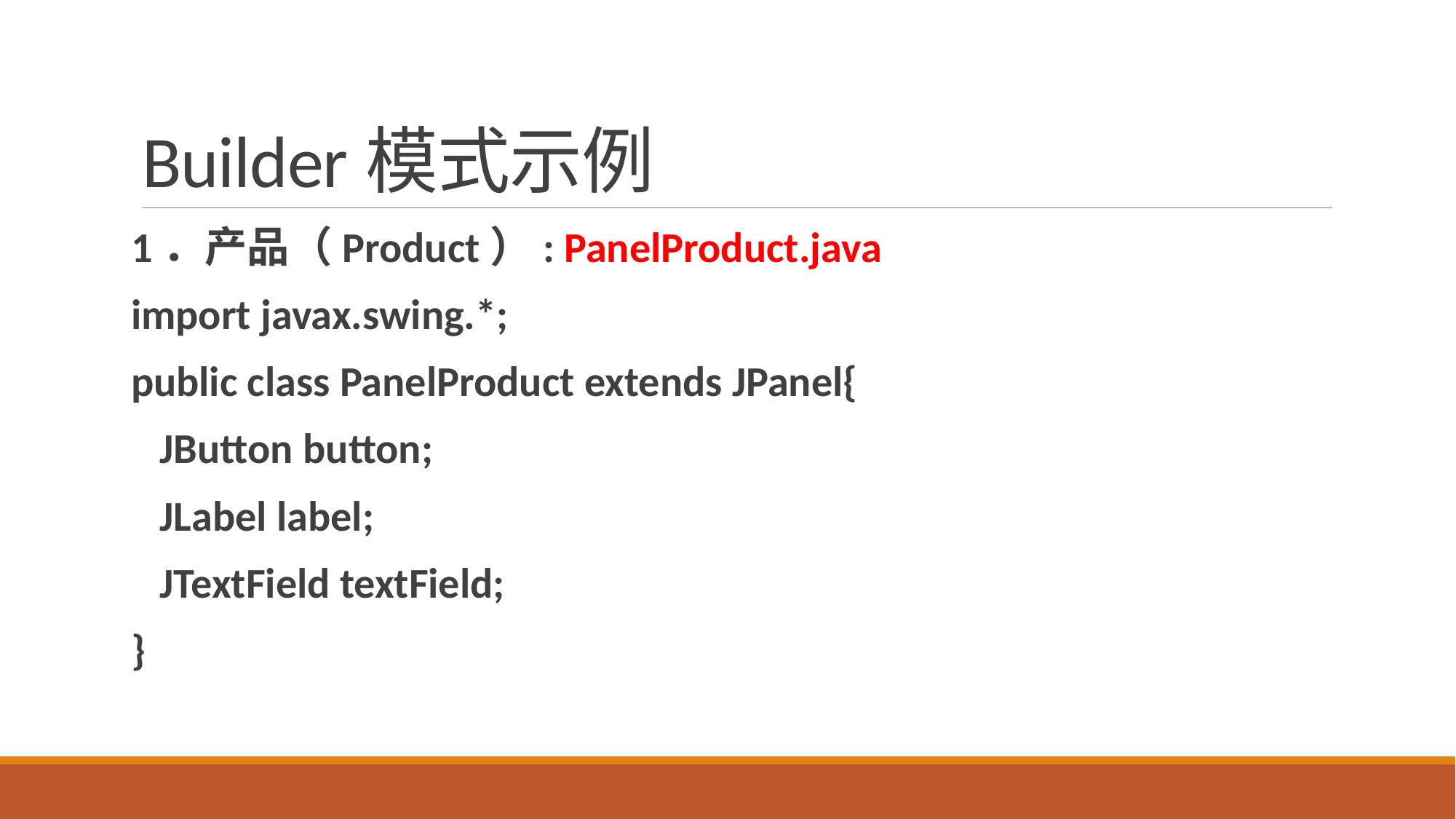

# Builder模式示例
1．产品（Product）: PanelProduct.java
import javax.swing.*;
public class PanelProduct extends JPanel{
   JButton button;
   JLabel label;
   JTextField textField;
}